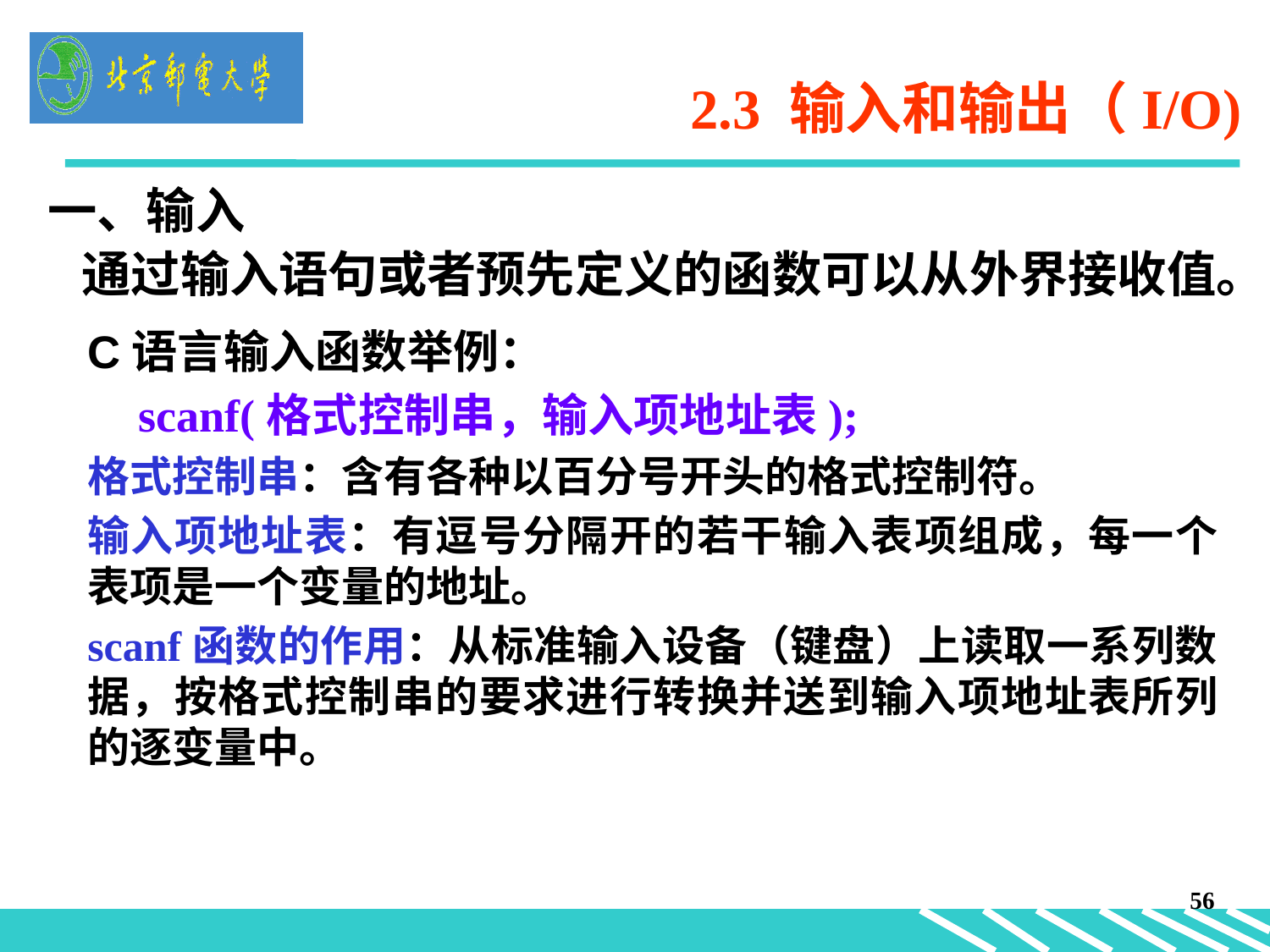

# 2.3 输入和输出（I/O)
一、输入
  通过输入语句或者预先定义的函数可以从外界接收值。
C语言输入函数举例：
    scanf(格式控制串，输入项地址表);
格式控制串：含有各种以百分号开头的格式控制符。
输入项地址表：有逗号分隔开的若干输入表项组成，每一个表项是一个变量的地址。
scanf函数的作用：从标准输入设备（键盘）上读取一系列数据，按格式控制串的要求进行转换并送到输入项地址表所列的逐变量中。

56